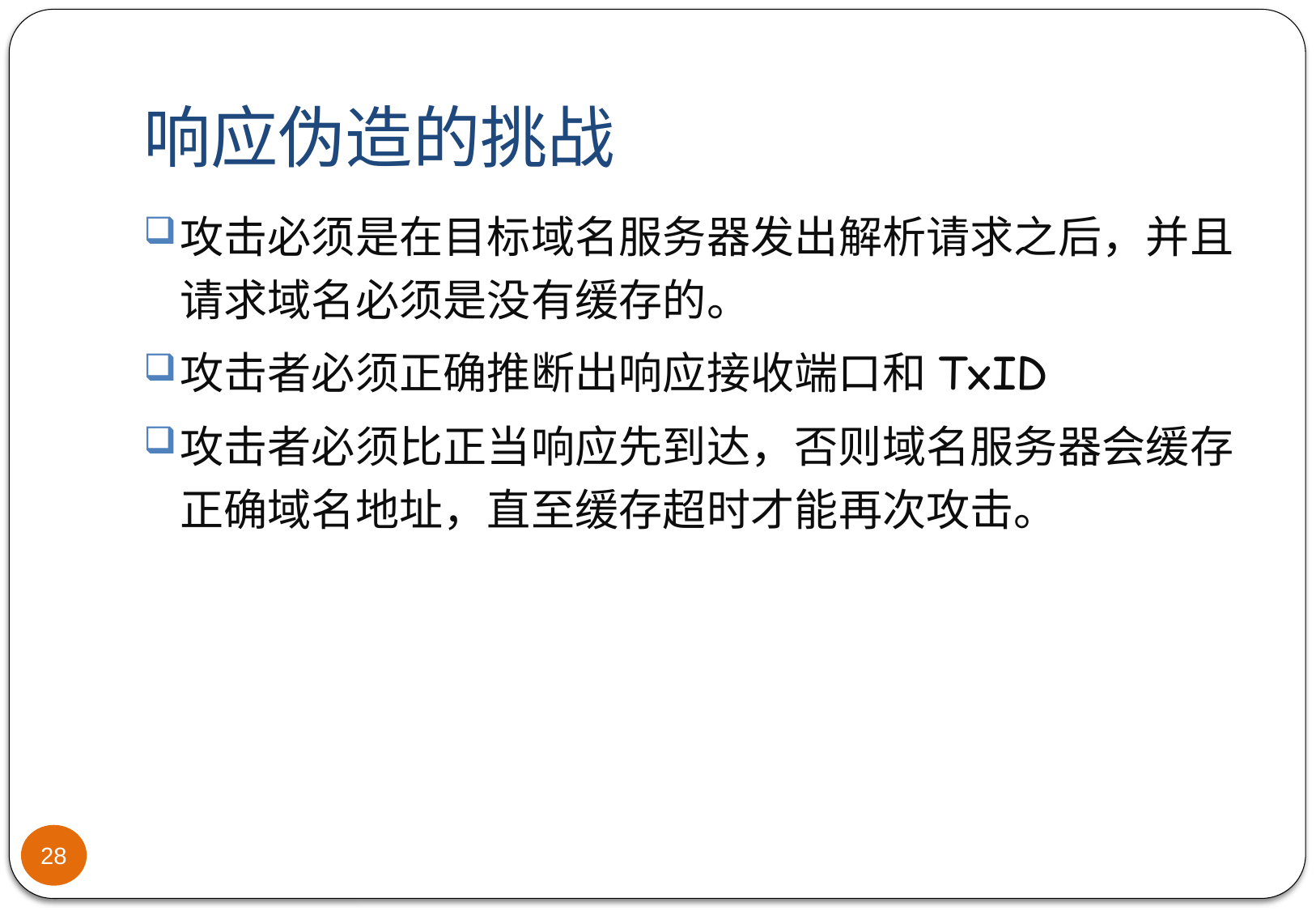

# 响应伪造的挑战
攻击必须是在目标域名服务器发出解析请求之后，并且请求域名必须是没有缓存的。
攻击者必须正确推断出响应接收端口和TxID
攻击者必须比正当响应先到达，否则域名服务器会缓存正确域名地址，直至缓存超时才能再次攻击。
28